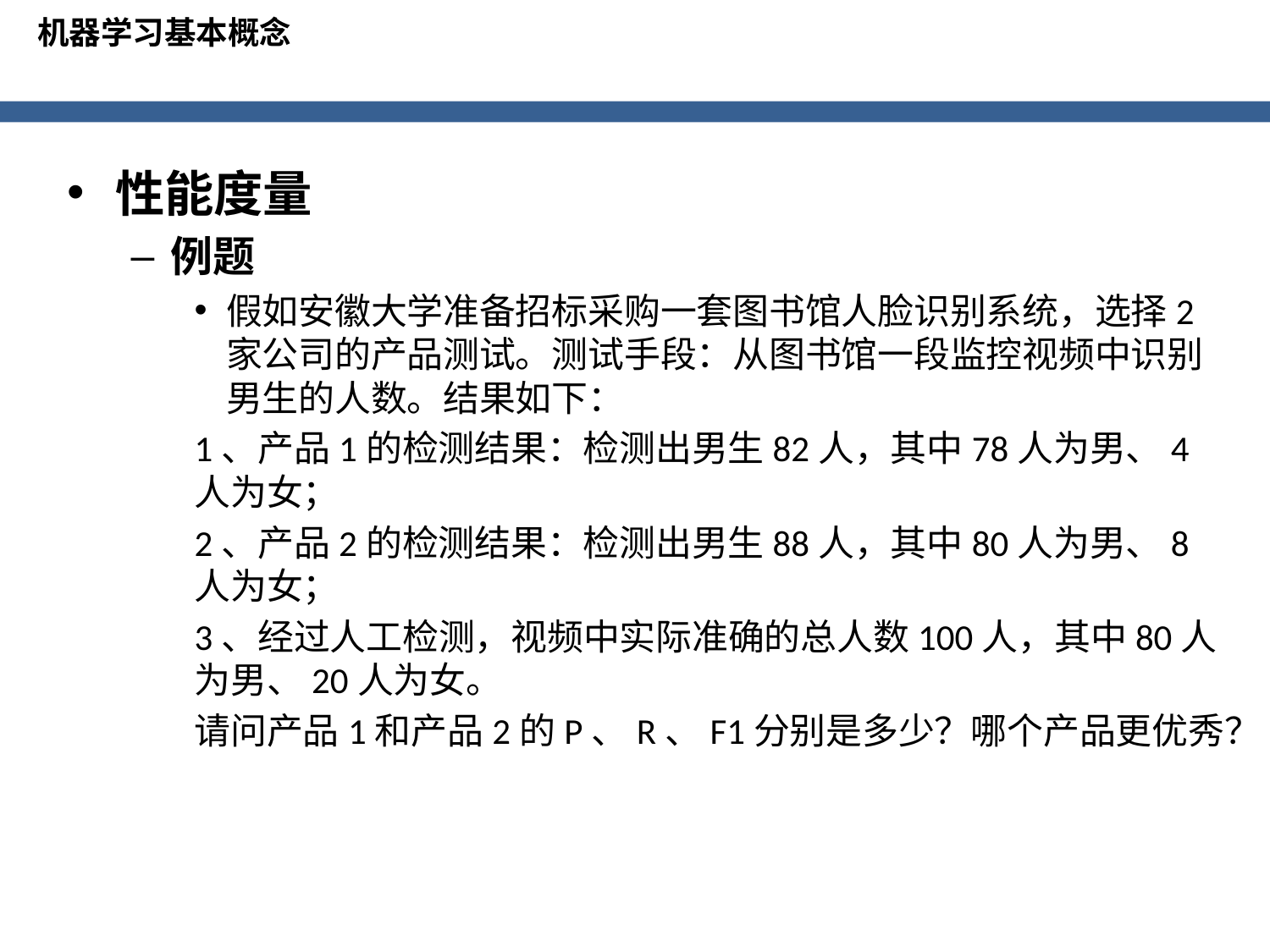

机器学习基本概念
性能度量
例题
假如安徽大学准备招标采购一套图书馆人脸识别系统，选择2家公司的产品测试。测试手段：从图书馆一段监控视频中识别男生的人数。结果如下：
1、产品1的检测结果：检测出男生82人，其中78人为男、4人为女；
2、产品2的检测结果：检测出男生88人，其中80人为男、8人为女；
3、经过人工检测，视频中实际准确的总人数100人，其中80人为男、20人为女。
请问产品1和产品2的P、R、F1分别是多少？哪个产品更优秀？